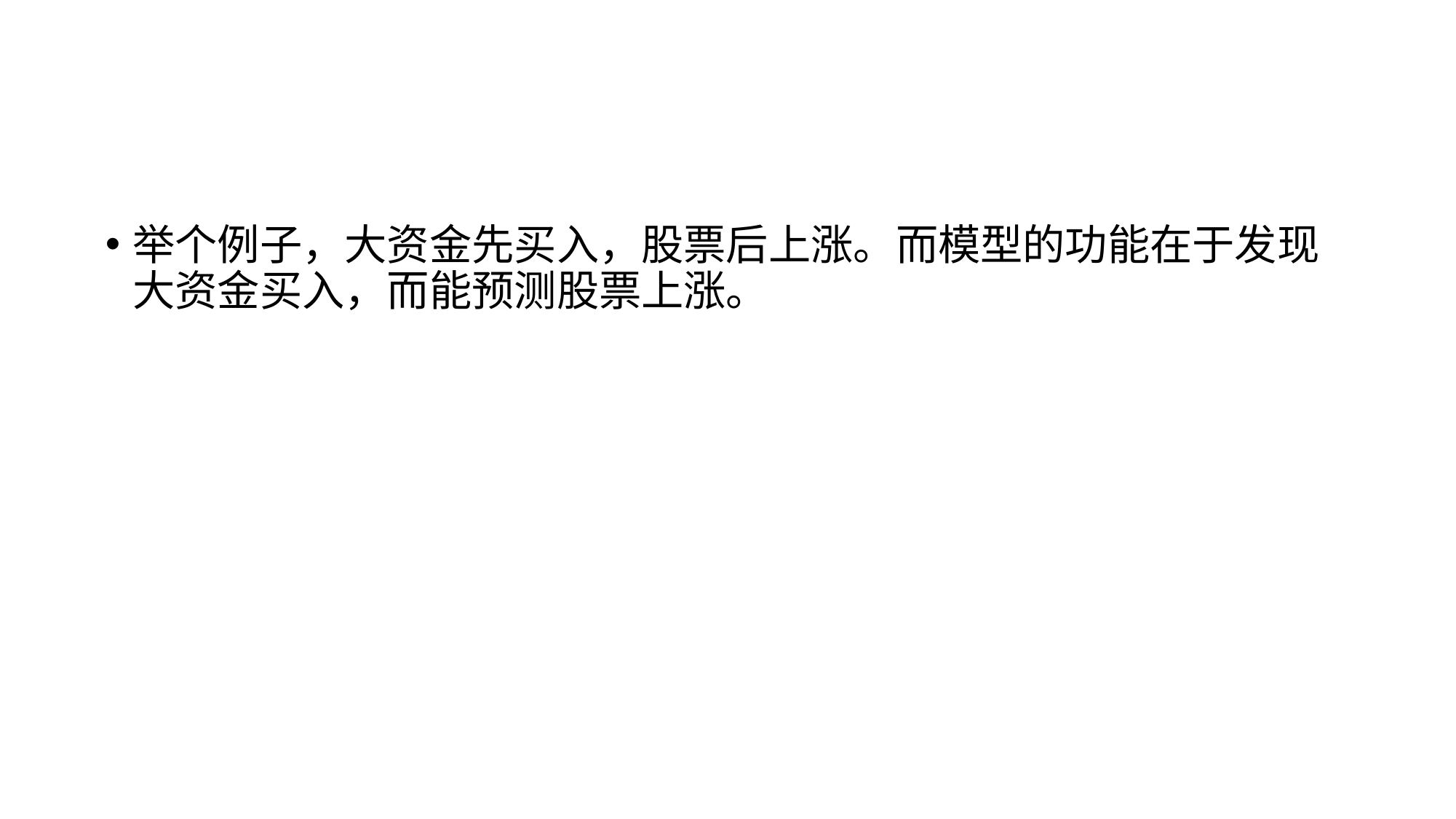

#
举个例子，大资金先买入，股票后上涨。而模型的功能在于发现大资金买入，而能预测股票上涨。